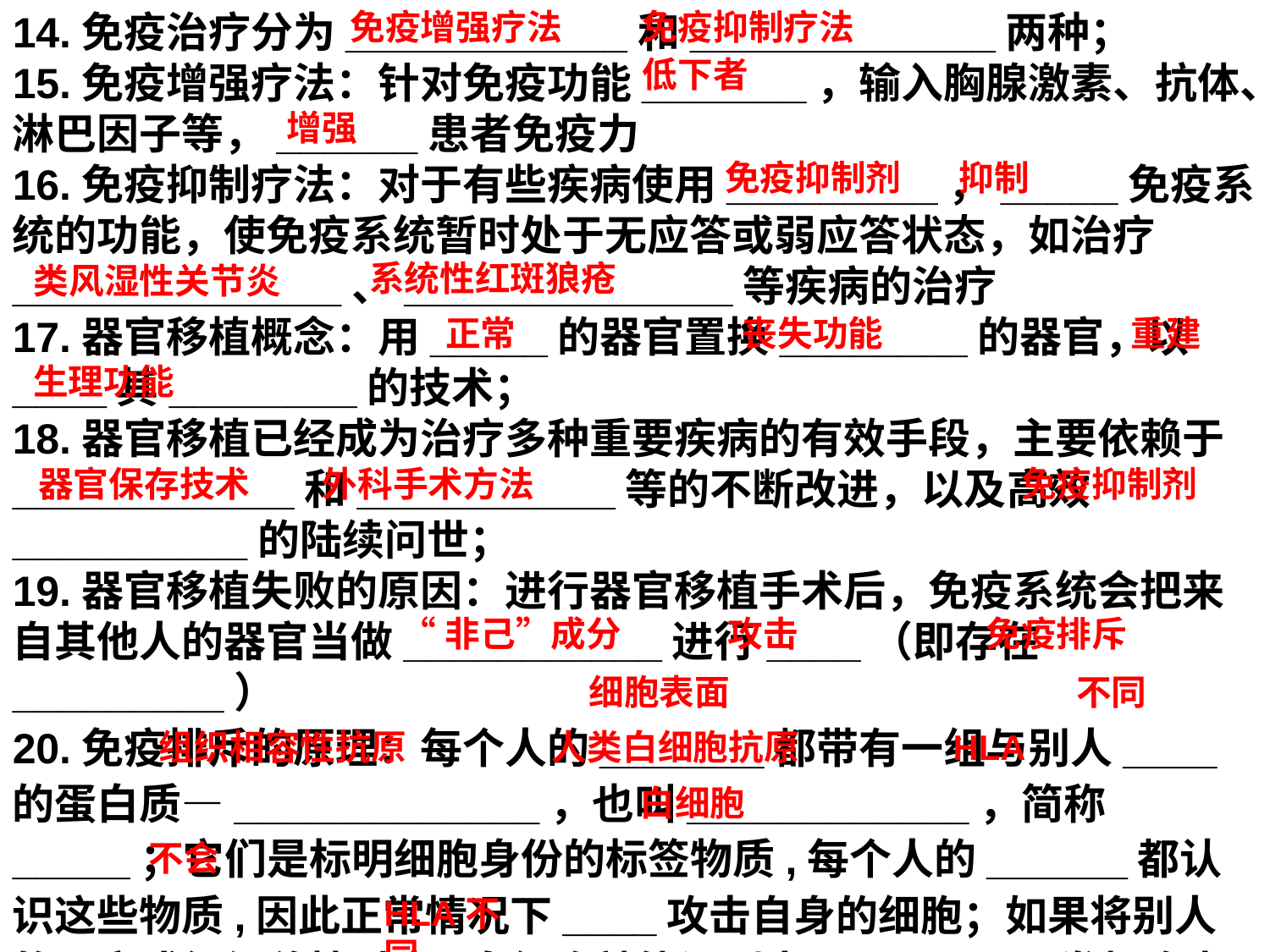

免疫抑制疗法
免疫增强疗法
14.免疫治疗分为____________和_____________两种；
15.免疫增强疗法：针对免疫功能_______，输入胸腺激素、抗体、淋巴因子等，______患者免疫力
16.免疫抑制疗法：对于有些疾病使用_________，_____免疫系统的功能，使免疫系统暂时处于无应答或弱应答状态，如治疗______________、______________等疾病的治疗
17.器官移植概念：用_____的器官置换________的器官，以____其________的技术；
18.器官移植已经成为治疗多种重要疾病的有效手段，主要依赖于____________和___________等的不断改进，以及高效__________的陆续问世；
19.器官移植失败的原因：进行器官移植手术后，免疫系统会把来自其他人的器官当做___________进行____（即存在_________）
20.免疫排斥的原理：每个人的_______都带有一组与别人____的蛋白质—_____________，也叫____________，简称_____；它们是标明细胞身份的标签物质,每个人的______都认识这些物质,因此正常情况下____攻击自身的细胞；如果将别人的器官或组织移植过来,白细胞就能识别出________而发起攻击；
低下者
增强
抑制
免疫抑制剂
系统性红斑狼疮
类风湿性关节炎
正常
丧失功能
重建
生理功能
器官保存技术
外科手术方法
免疫抑制剂
“非己”成分
攻击
免疫排斥
细胞表面
不同
组织相容性抗原
人类白细胞抗原
HLA
白细胞
不会
HLA不同